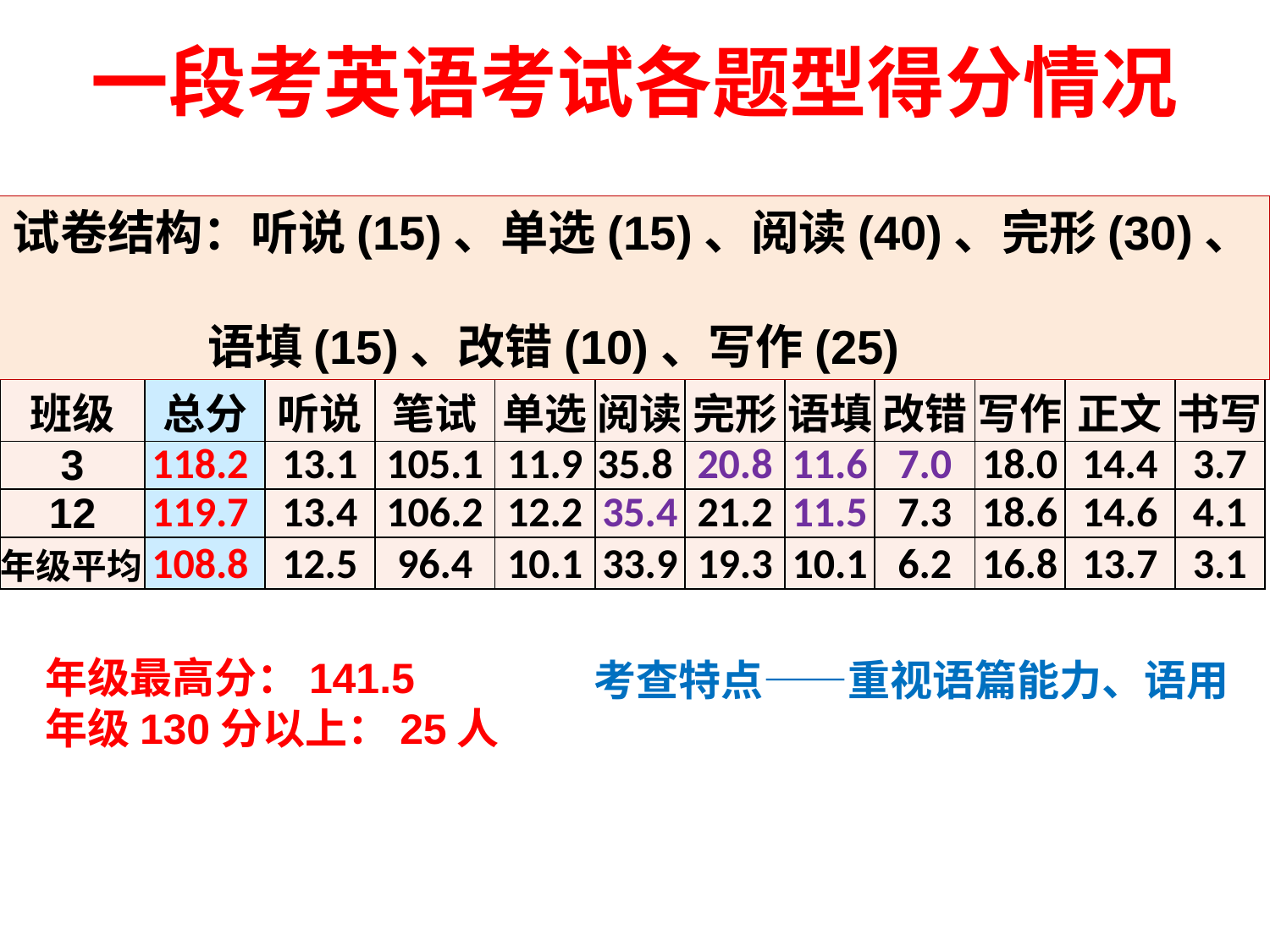

# 一段考英语考试各题型得分情况
试卷结构：听说(15)、单选(15)、阅读(40)、完形(30)、
                 语填(15)、改错(10)、写作(25)
| 班级 | 总分 | 听说 | 笔试 | 单选 | 阅读 | 完形 | 语填 | 改错 | 写作 | 正文 | 书写 |
| --- | --- | --- | --- | --- | --- | --- | --- | --- | --- | --- | --- |
| 3 | 118.2 | 13.1 | 105.1 | 11.9 | 35.8 | 20.8 | 11.6 | 7.0 | 18.0 | 14.4 | 3.7 |
| 12 | 119.7 | 13.4 | 106.2 | 12.2 | 35.4 | 21.2 | 11.5 | 7.3 | 18.6 | 14.6 | 4.1 |
| 年级平均 | 108.8 | 12.5 | 96.4 | 10.1 | 33.9 | 19.3 | 10.1 | 6.2 | 16.8 | 13.7 | 3.1 |
年级最高分：141.5
年级130分以上：25人
考查特点——重视语篇能力、语用